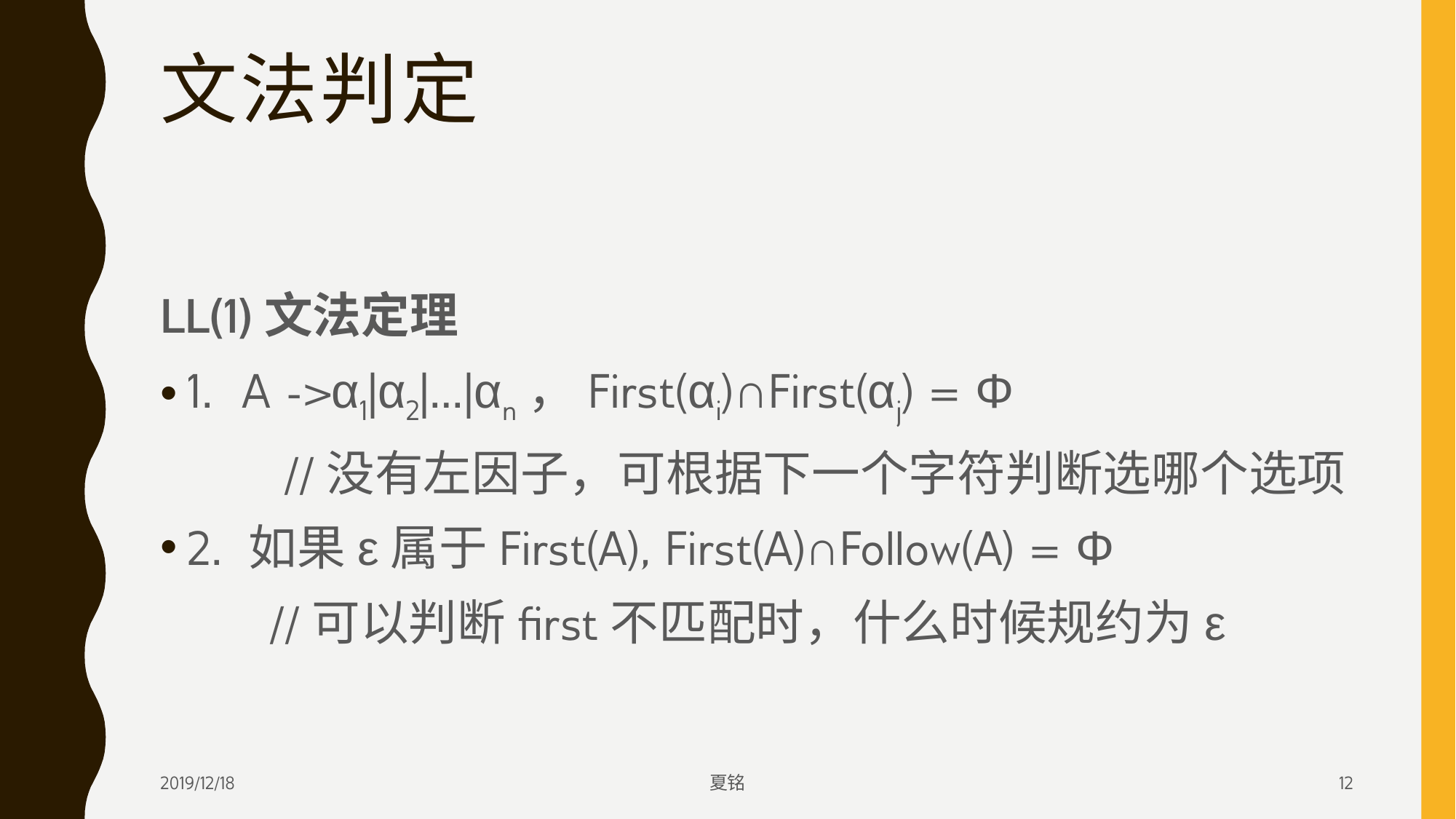

# 文法判定
LL(1)文法定理
1.  A ->α1|α2|…|αn，First(αi)∩First(αj) = Φ
	 //没有左因子，可根据下一个字符判断选哪个选项
2. 如果ε属于First(A), First(A)∩Follow(A) = Φ
	//可以判断first不匹配时，什么时候规约为ε
2019/12/18
夏铭
12